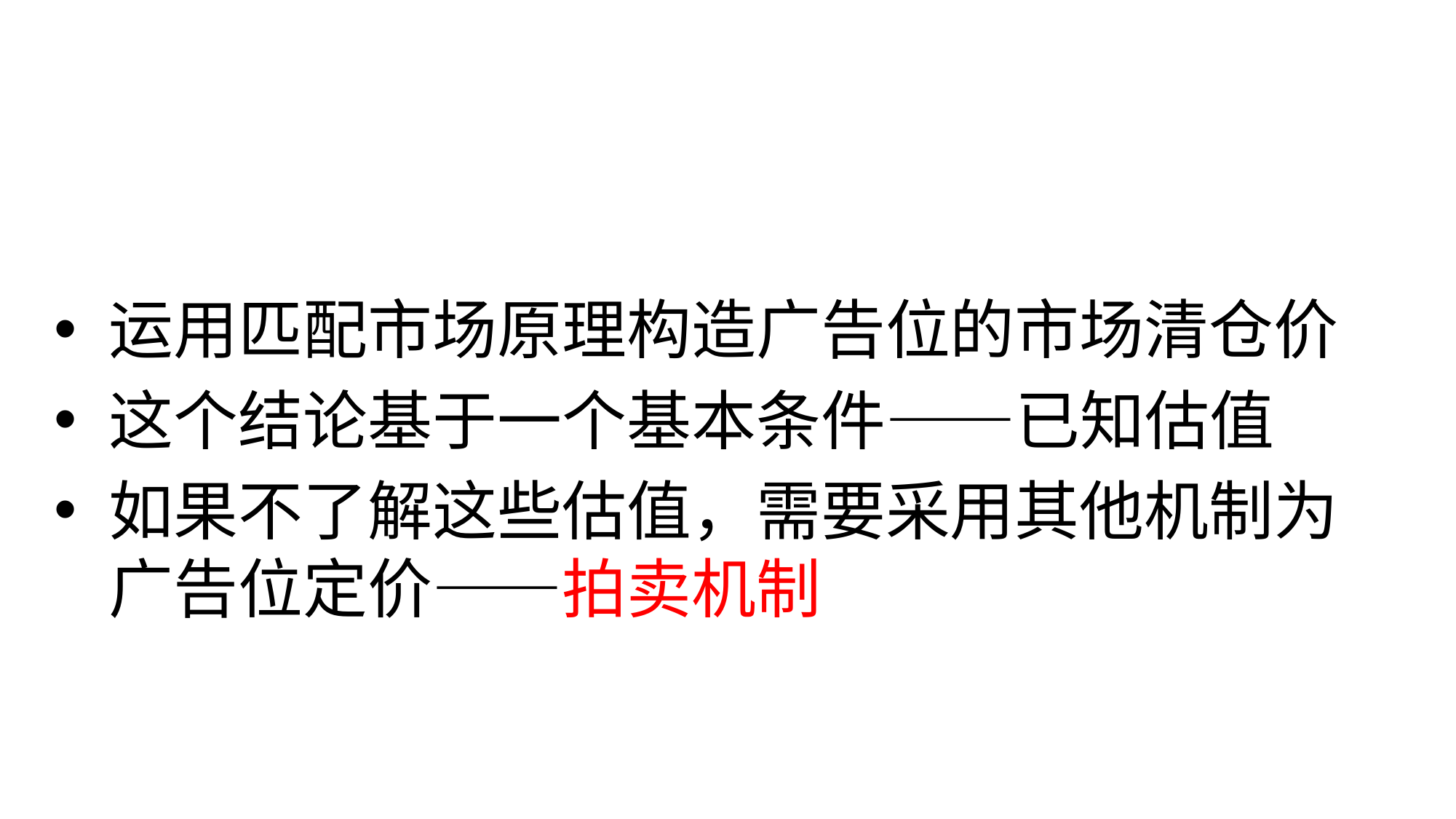

运用匹配市场原理构造广告位的市场清仓价
这个结论基于一个基本条件——已知估值
如果不了解这些估值，需要采用其他机制为广告位定价——拍卖机制